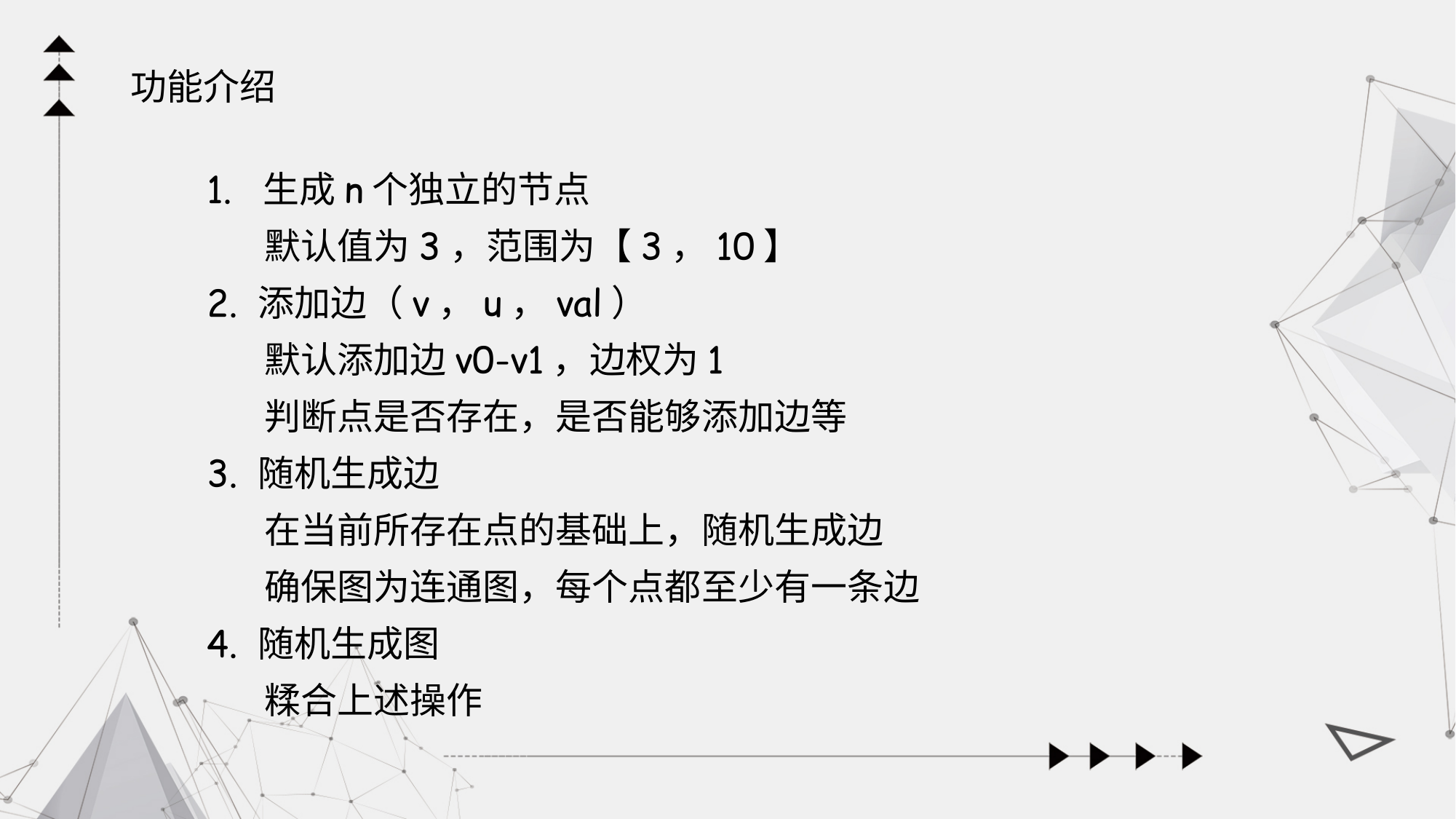

功能介绍
1.  生成n个独立的节点
      默认值为3，范围为【3，10】
2. 添加边（v，u，val）
      默认添加边v0-v1，边权为1
      判断点是否存在，是否能够添加边等
3. 随机生成边
      在当前所存在点的基础上，随机生成边
      确保图为连通图，每个点都至少有一条边
4. 随机生成图
      糅合上述操作